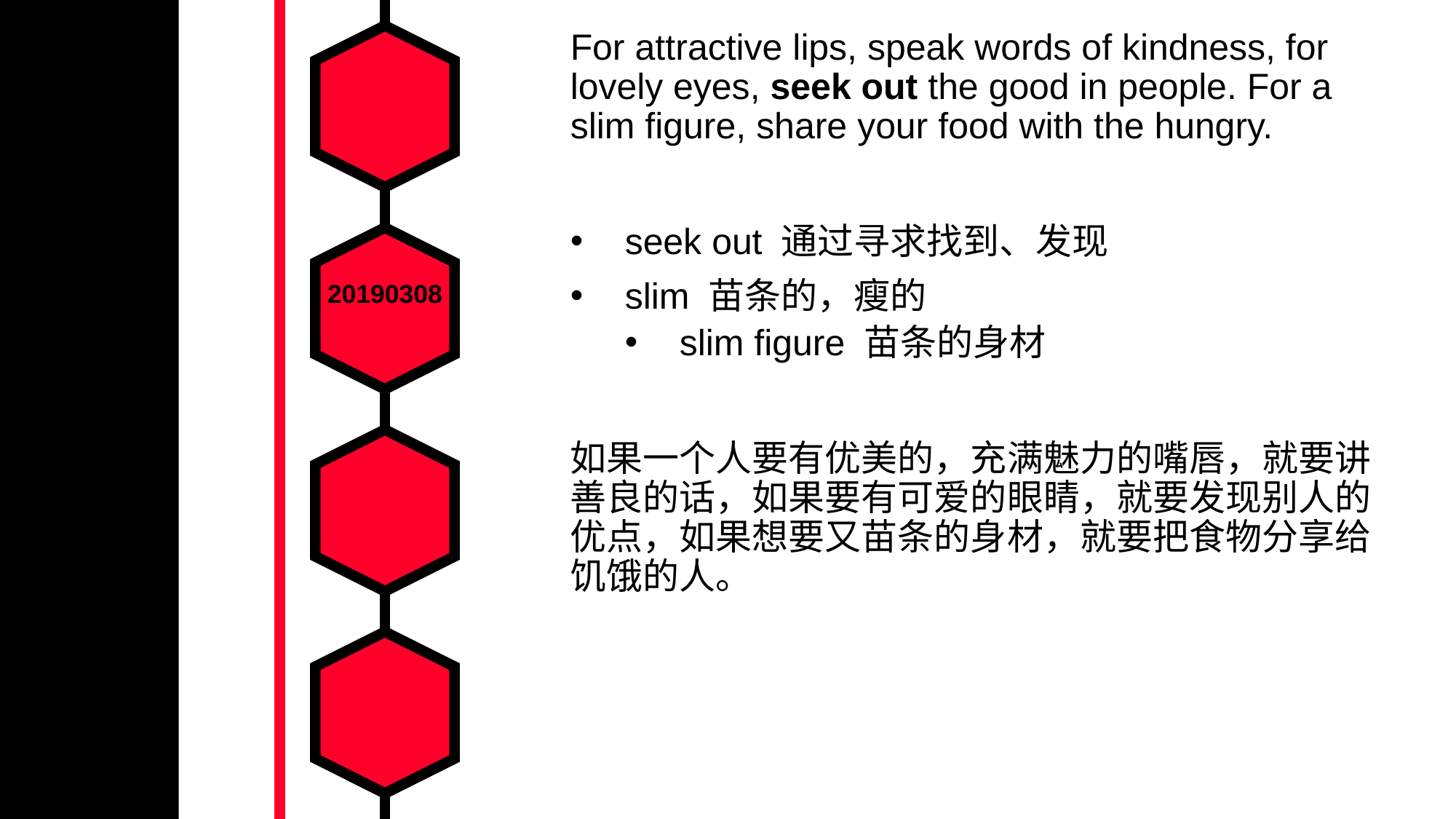

#
For attractive lips, speak words of kindness, for lovely eyes, seek out the good in people. For a slim figure, share your food with the hungry.

seek out 通过寻求找到、发现
slim 苗条的，瘦的
slim figure 苗条的身材

如果一个人要有优美的，充满魅力的嘴唇，就要讲善良的话，如果要有可爱的眼睛，就要发现别人的优点，如果想要又苗条的身材，就要把食物分享给饥饿的人。

20190308